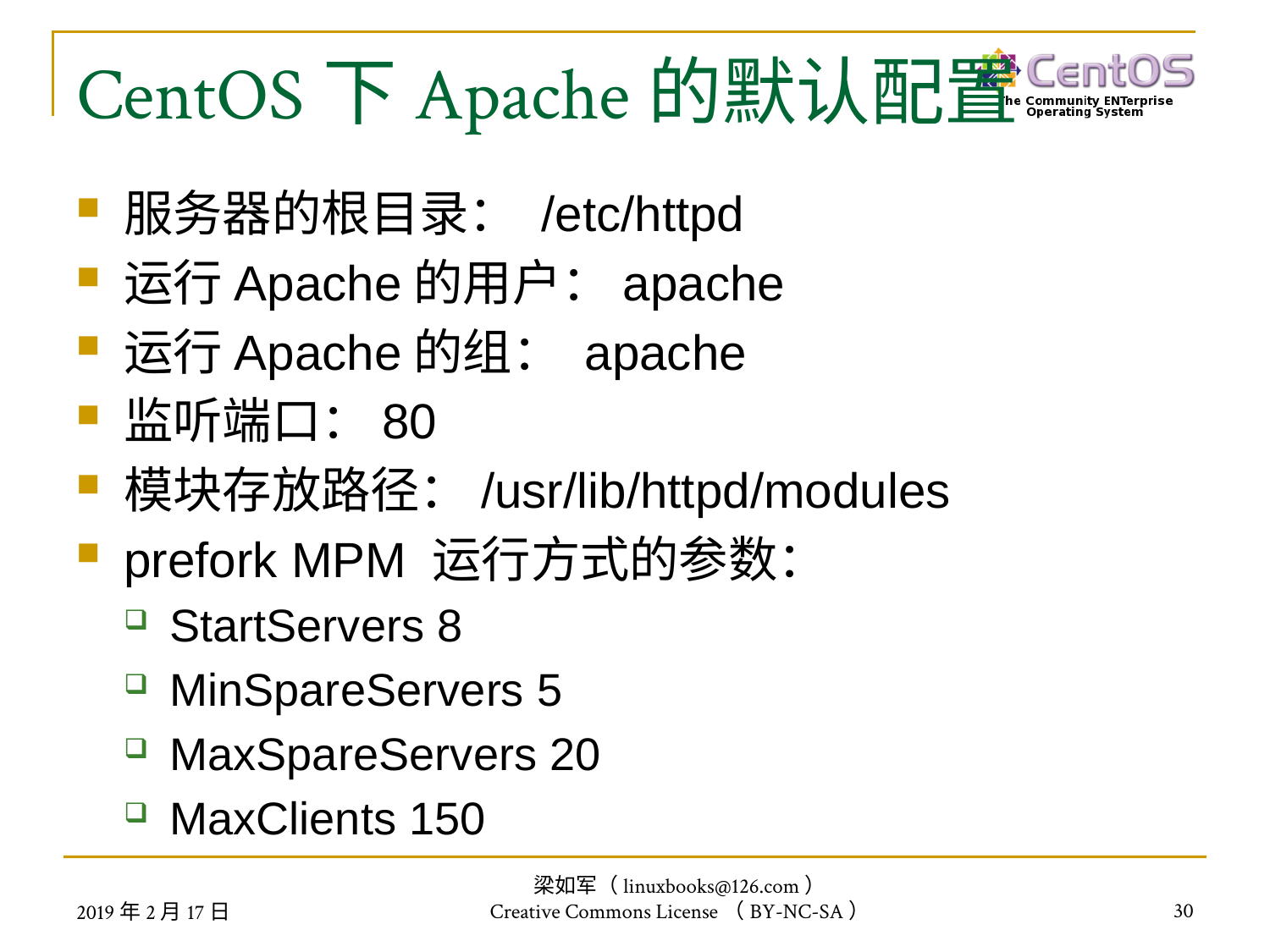

# CentOS下Apache的默认配置
服务器的根目录： /etc/httpd
运行Apache的用户：apache
运行Apache的组： apache
监听端口：80
模块存放路径：/usr/lib/httpd/modules
prefork MPM 运行方式的参数：
StartServers 8
MinSpareServers 5
MaxSpareServers 20
MaxClients 150
梁如军（linuxbooks@126.com）
Creative Commons License（BY-NC-SA）
2019年2月17日
30